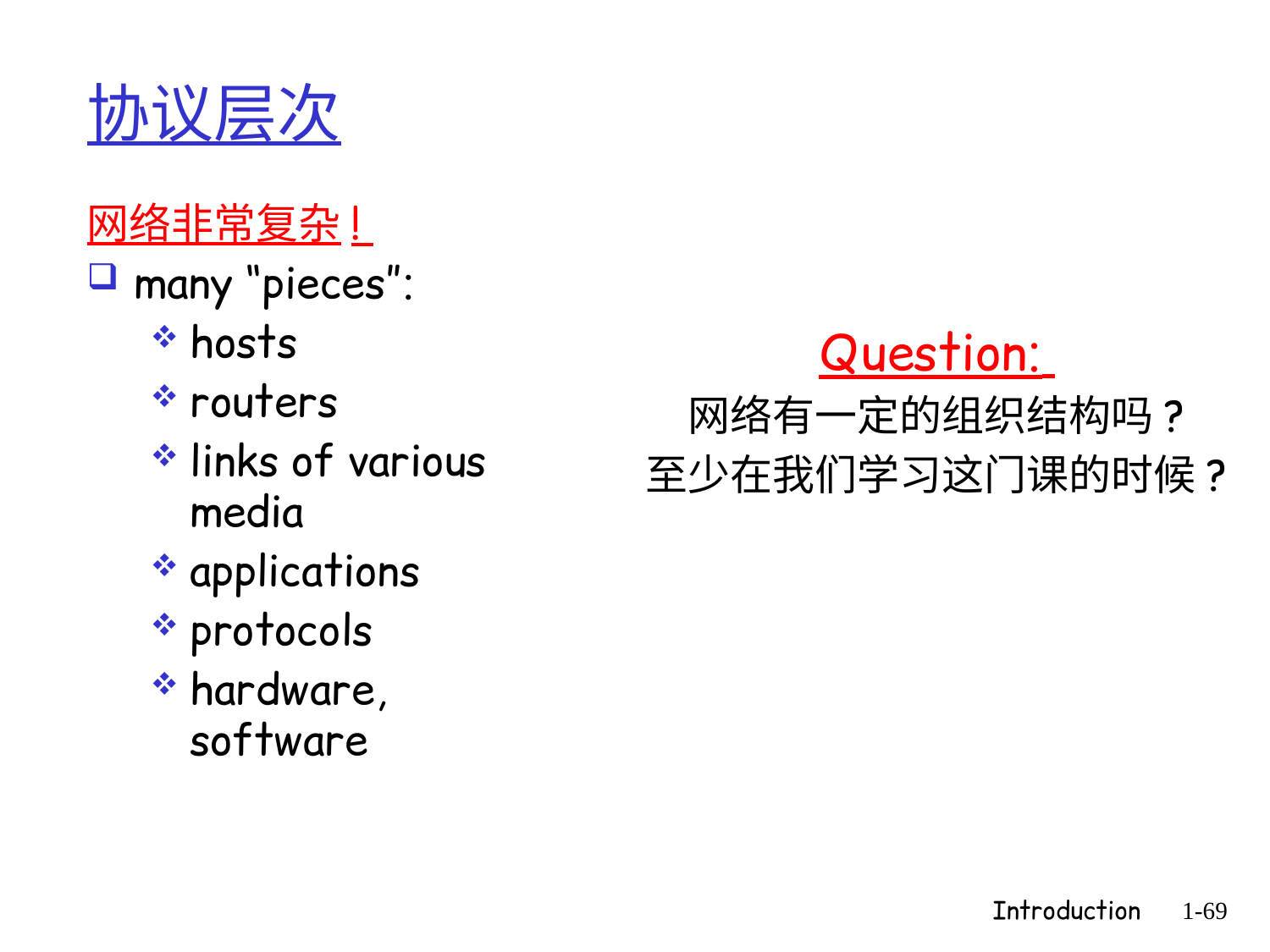

# 协议层次
网络非常复杂!
many “pieces”:
hosts
routers
links of various media
applications
protocols
hardware, software
Question:
网络有一定的组织结构吗?
至少在我们学习这门课的时候?
 Introduction
1-69